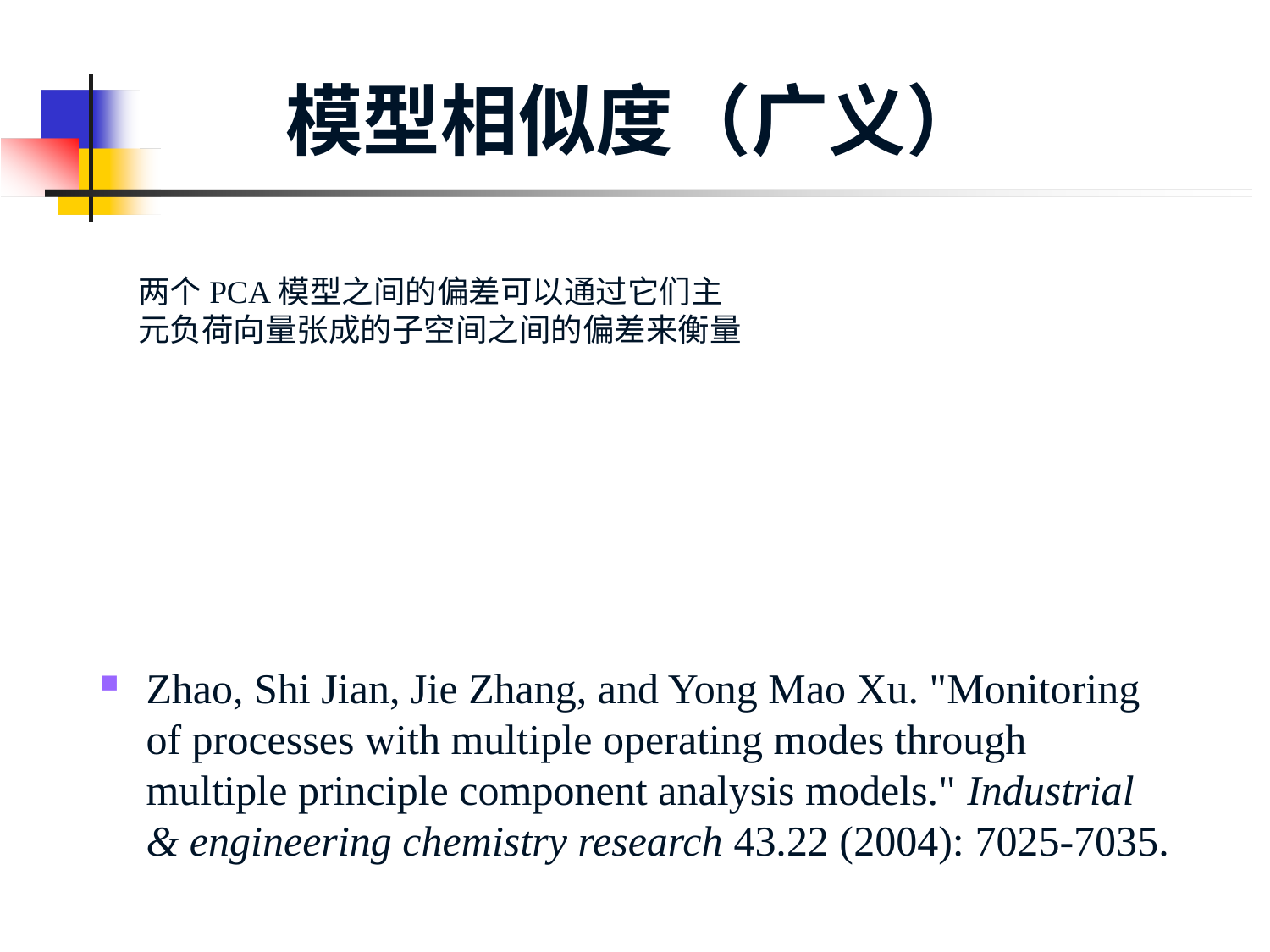

# 模型相似度（广义）
两个PCA模型之间的偏差可以通过它们主元负荷向量张成的子空间之间的偏差来衡量
Zhao, Shi Jian, Jie Zhang, and Yong Mao Xu. "Monitoring of processes with multiple operating modes through multiple principle component analysis models." Industrial & engineering chemistry research 43.22 (2004): 7025-7035.